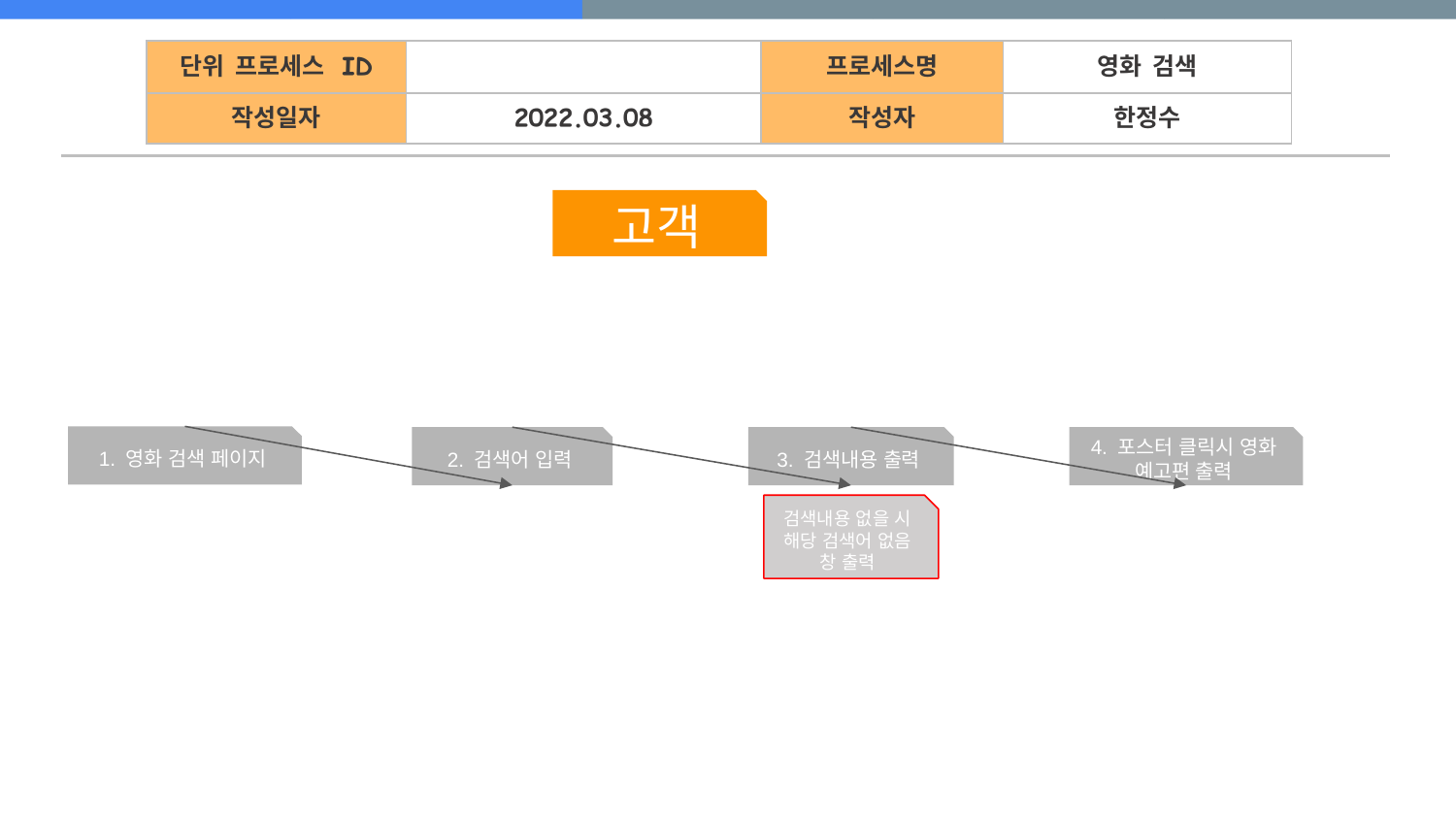

| 단위 프로세스 ID |  | 프로세스명 | 영화 검색 |
| --- | --- | --- | --- |
| 작성일자 | 2022.03.08 | 작성자 | 한정수 |
고객
1. 영화 검색 페이지
2. 검색어 입력
3. 검색내용 출력
4. 포스터 클릭시 영화 예고편 출력
검색내용 없을 시 해당 검색어 없음 창 출력